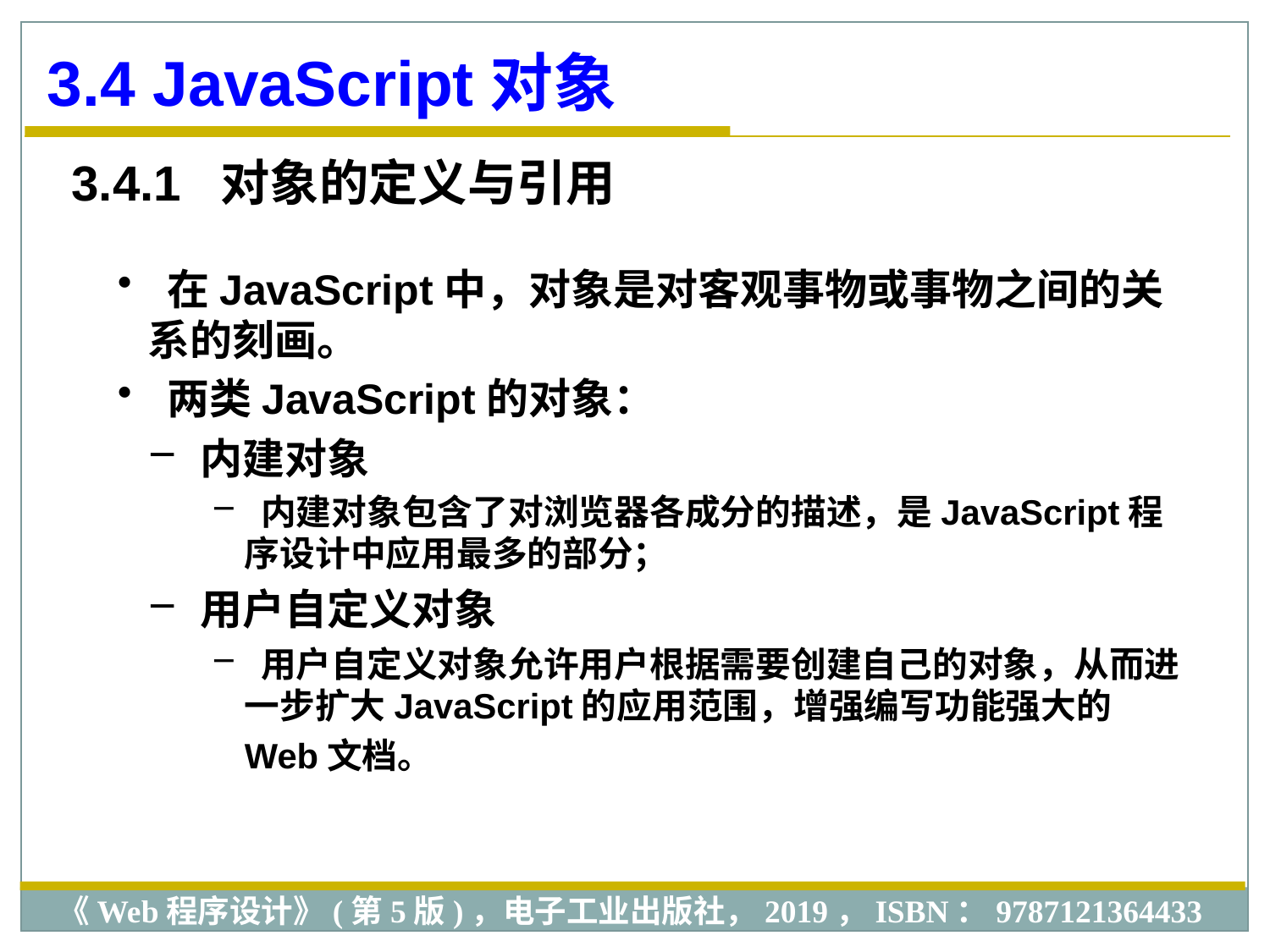

3.4 JavaScript对象
3.4.1  对象的定义与引用
 在JavaScript中，对象是对客观事物或事物之间的关系的刻画。
 两类JavaScript的对象：
 内建对象
 内建对象包含了对浏览器各成分的描述，是JavaScript程序设计中应用最多的部分；
 用户自定义对象
 用户自定义对象允许用户根据需要创建自己的对象，从而进一步扩大JavaScript的应用范围，增强编写功能强大的Web文档。